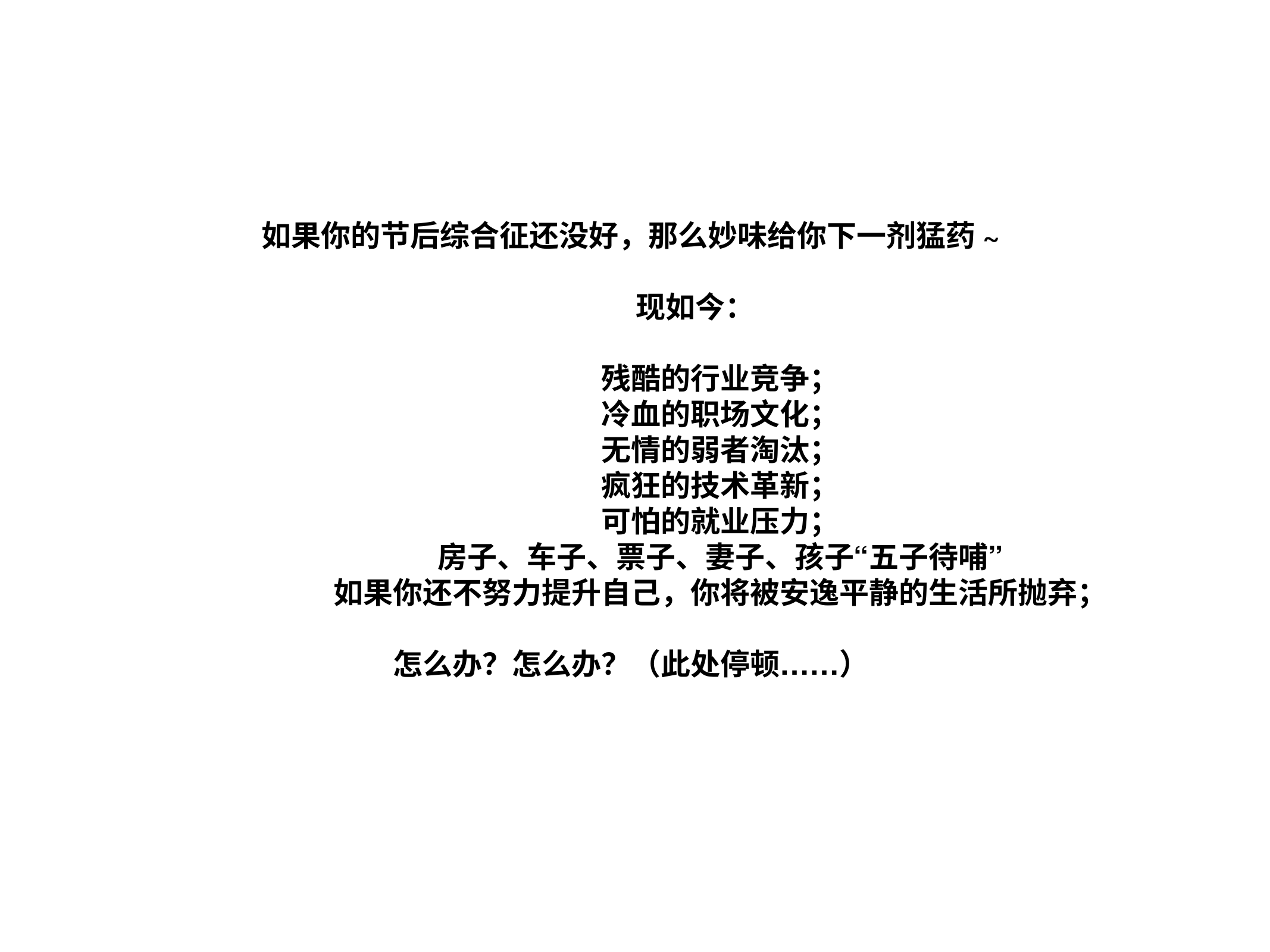

如果你的节后综合征还没好，那么妙味给你下一剂猛药~

	    现如今：

		残酷的行业竞争；
		冷血的职场文化；
		无情的弱者淘汰；
		疯狂的技术革新；
		可怕的就业压力；
		房子、车子、票子、妻子、孩子“五子待哺”
		如果你还不努力提升自己，你将被安逸平静的生活所抛弃；

怎么办？怎么办？（此处停顿……）